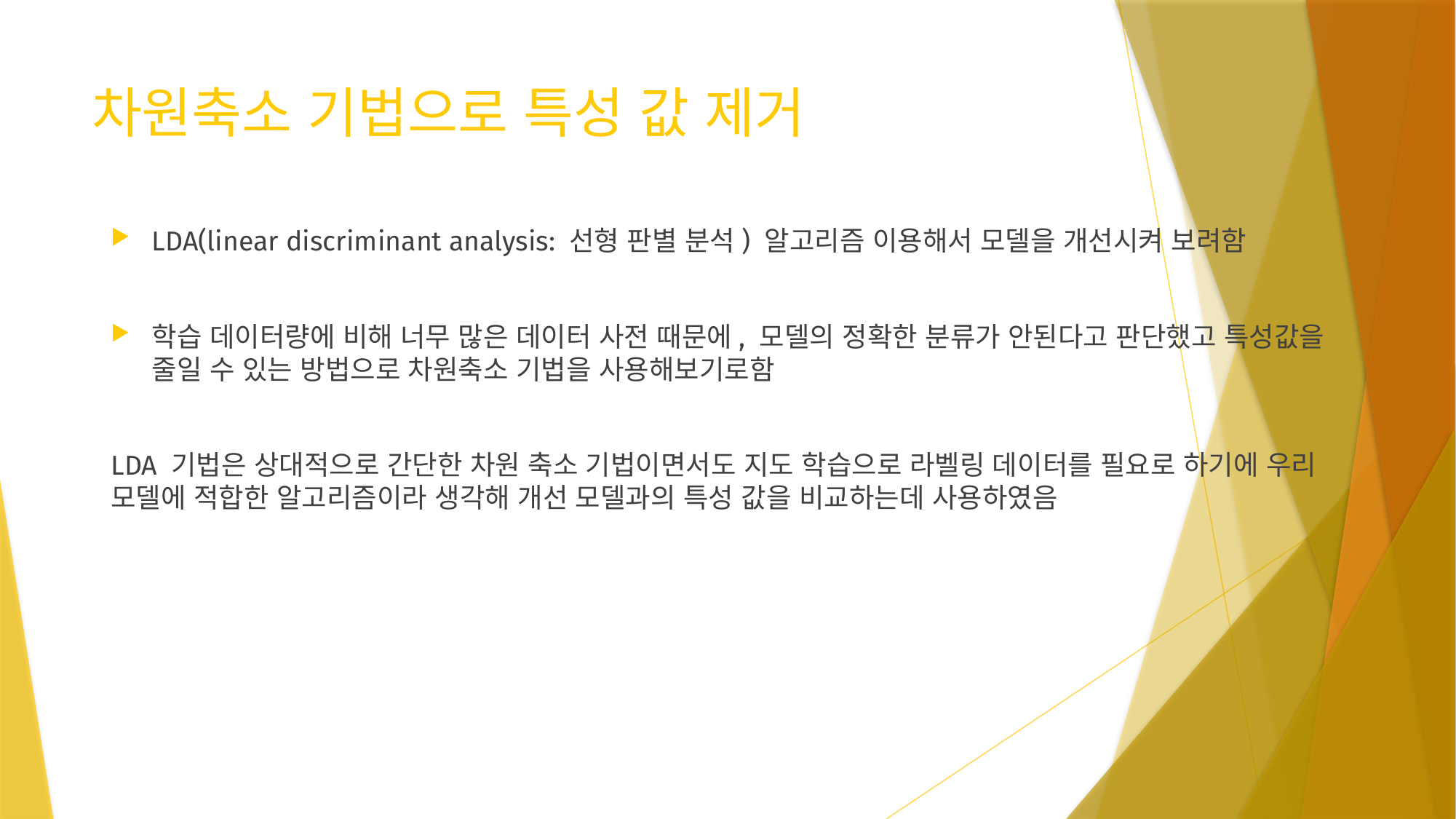

# 차원축소 기법으로 특성 값 제거
LDA(linear discriminant analysis: 선형 판별 분석) 알고리즘 이용해서 모델을 개선시켜 보려함

학습 데이터량에 비해 너무 많은 데이터 사전 때문에, 모델의 정확한 분류가 안된다고 판단했고 특성값을 줄일 수 있는 방법으로 차원축소 기법을 사용해보기로함

LDA 기법은 상대적으로 간단한 차원 축소 기법이면서도 지도 학습으로 라벨링 데이터를 필요로 하기에 우리 모델에 적합한 알고리즘이라 생각해 개선 모델과의 특성 값을 비교하는데 사용하였음